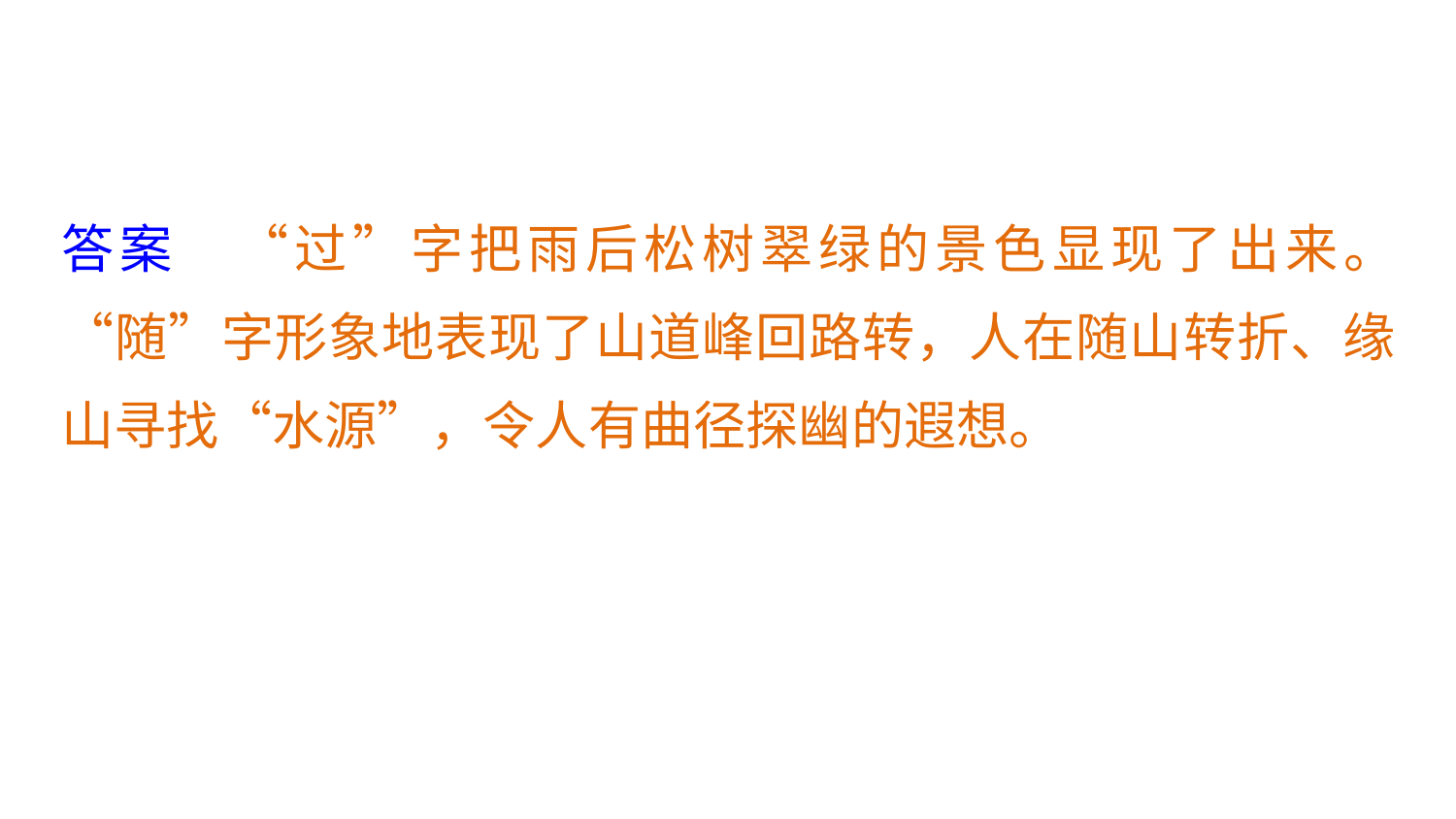

答案　“过”字把雨后松树翠绿的景色显现了出来。“随”字形象地表现了山道峰回路转，人在随山转折、缘山寻找“水源”，令人有曲径探幽的遐想。